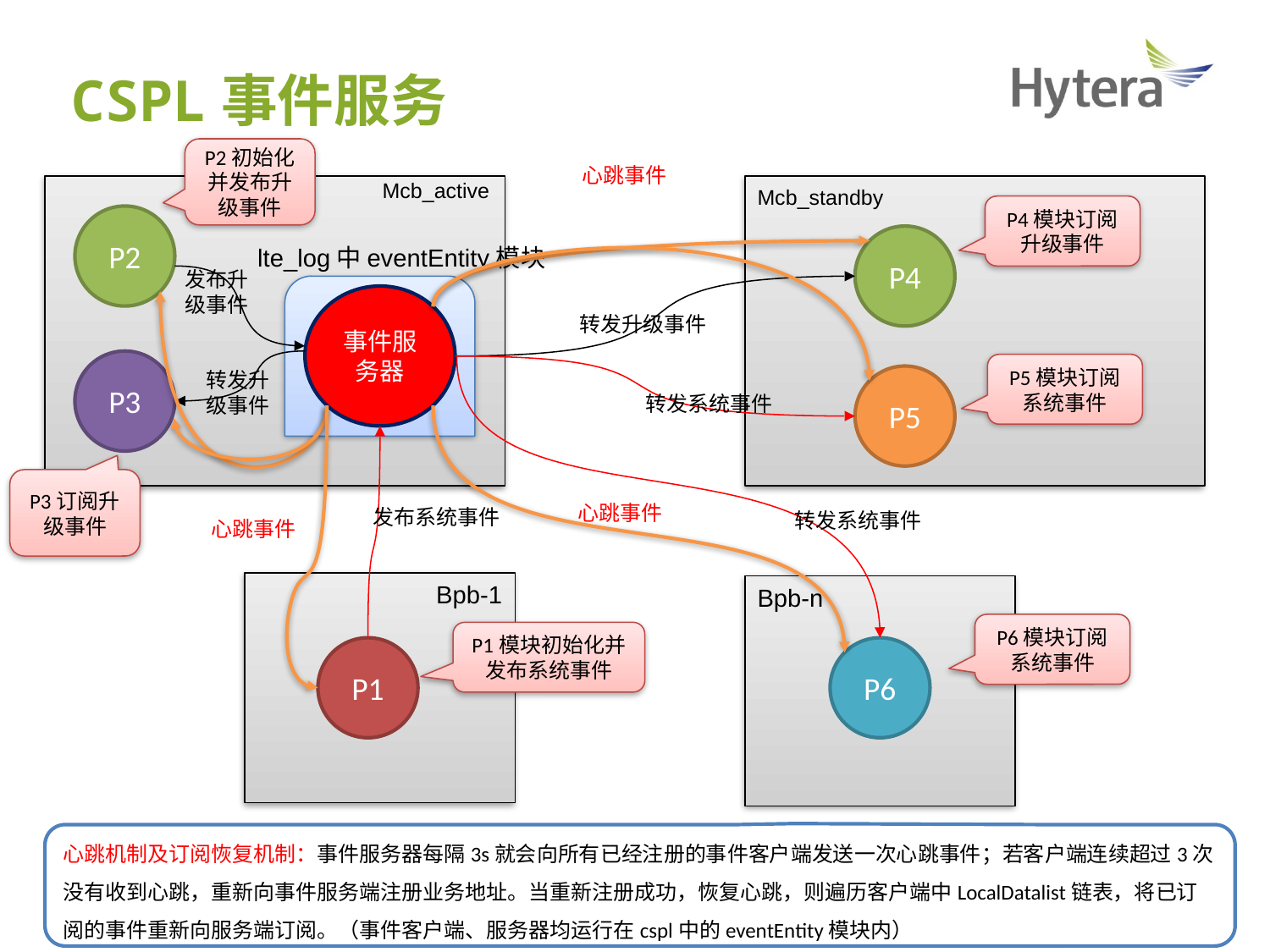

CSPL事件服务
P2初始化并发布升级事件
心跳事件
Mcb_active

Mcb_standby
P4模块订阅升级事件
P2
P4
lte_log中eventEntity模块
发布升级事件

事件服务器
转发升级事件
P3
P5模块订阅系统事件
转发升级事件
P5
转发系统事件
P3订阅升级事件
心跳事件
发布系统事件
转发系统事件
心跳事件

Bpb-1

Bpb-n
P6模块订阅系统事件
P1模块初始化并发布系统事件
P1
P6
心跳机制及订阅恢复机制：事件服务器每隔3s就会向所有已经注册的事件客户端发送一次心跳事件；若客户端连续超过3次没有收到心跳，重新向事件服务端注册业务地址。当重新注册成功，恢复心跳，则遍历客户端中LocalDatalist链表，将已订阅的事件重新向服务端订阅。（事件客户端、服务器均运行在cspl中的eventEntity模块内）